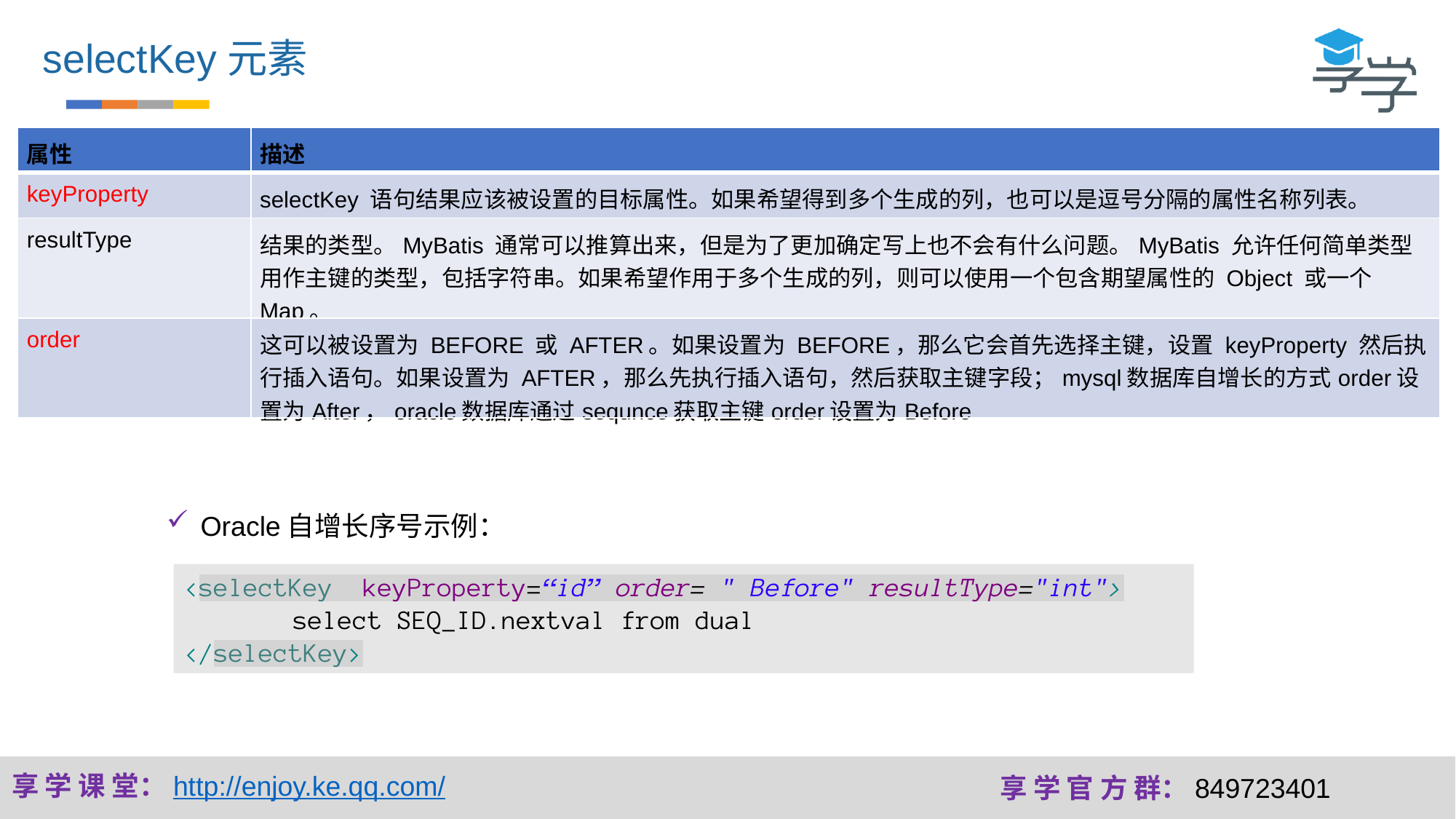

selectKey元素

| 属性 | 描述 |
| --- | --- |
| keyProperty | selectKey 语句结果应该被设置的目标属性。如果希望得到多个生成的列，也可以是逗号分隔的属性名称列表。 |
| resultType | 结果的类型。MyBatis 通常可以推算出来，但是为了更加确定写上也不会有什么问题。MyBatis 允许任何简单类型用作主键的类型，包括字符串。如果希望作用于多个生成的列，则可以使用一个包含期望属性的 Object 或一个 Map。 |
| order | 这可以被设置为 BEFORE 或 AFTER。如果设置为 BEFORE，那么它会首先选择主键，设置 keyProperty 然后执行插入语句。如果设置为 AFTER，那么先执行插入语句，然后获取主键字段；mysql数据库自增长的方式order设置为After，oracle数据库通过sequnce获取主键order设置为Before |
Oracle自增长序号示例：
<selectKey  keyProperty=“id” order= " Before" resultType="int">
	select SEQ_ID.nextval from dual
</selectKey>